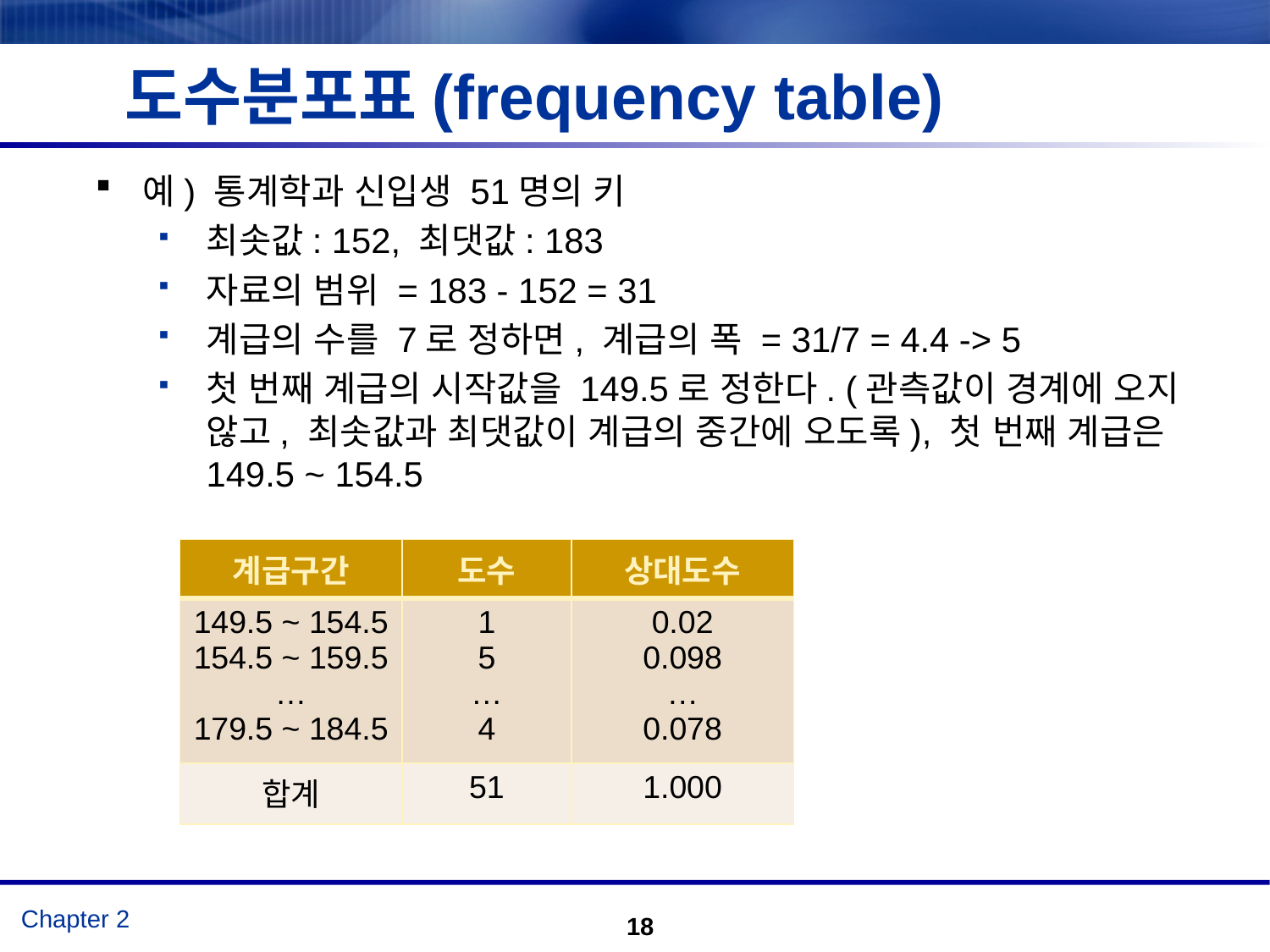

# 도수분포표(frequency table)
예) 통계학과 신입생 51명의 키
최솟값: 152, 최댓값: 183
자료의 범위 = 183 - 152 = 31
계급의 수를 7로 정하면, 계급의 폭 = 31/7 = 4.4 -> 5
첫 번째 계급의 시작값을 149.5로 정한다. (관측값이 경계에 오지 않고, 최솟값과 최댓값이 계급의 중간에 오도록), 첫 번째 계급은 149.5 ~ 154.5
| 계급구간 | 도수 | 상대도수 |
| --- | --- | --- |
| 149.5 ~ 154.5 154.5 ~ 159.5 … 179.5 ~ 184.5 | 1 5 … 4 | 0.02 0.098 … 0.078 |
| 합계 | 51 | 1.000 |
18